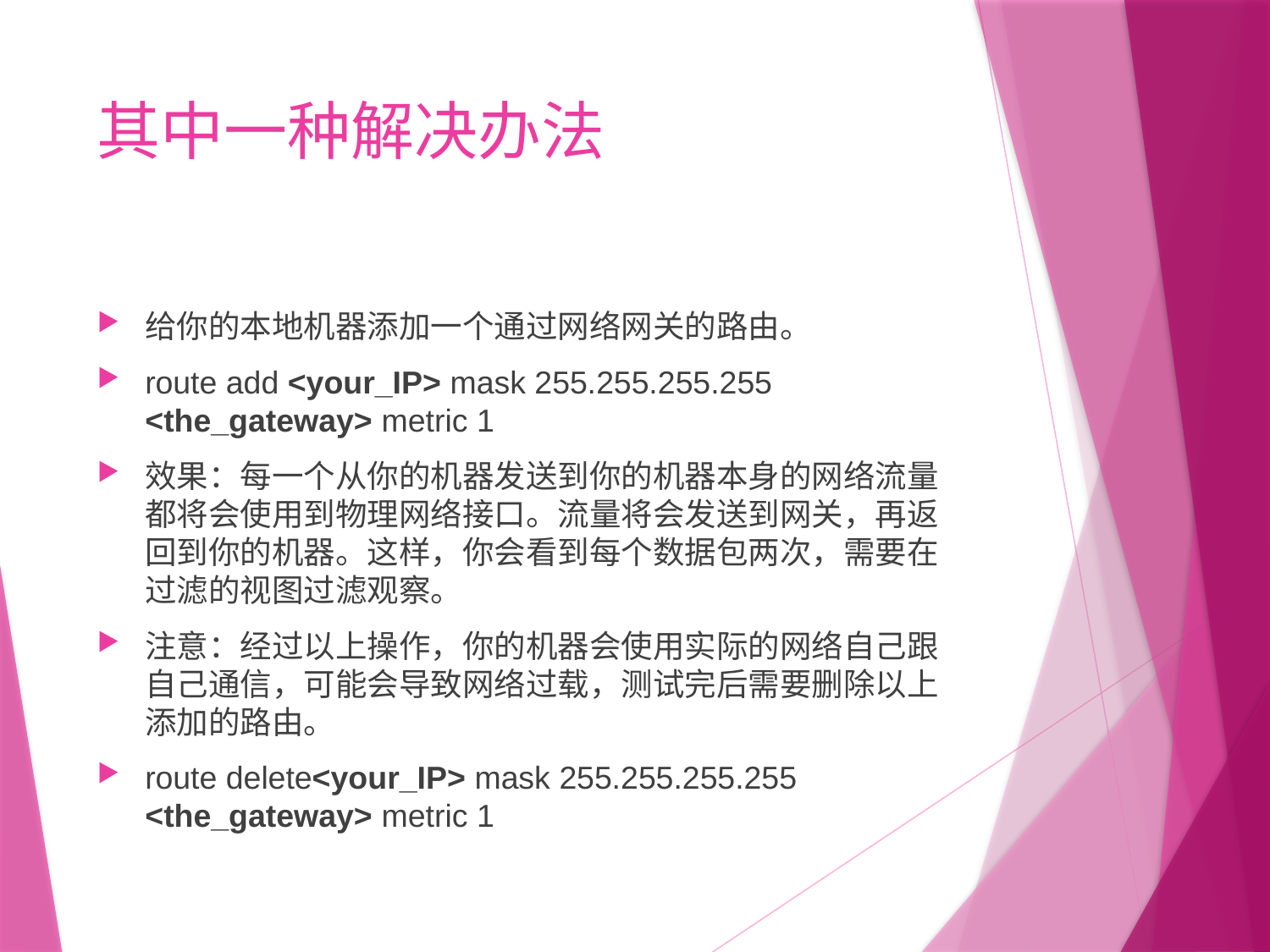

# 其中一种解决办法
给你的本地机器添加一个通过网络网关的路由。
route add <your_IP> mask 255.255.255.255 <the_gateway> metric 1
效果：每一个从你的机器发送到你的机器本身的网络流量都将会使用到物理网络接口。流量将会发送到网关，再返回到你的机器。这样，你会看到每个数据包两次，需要在过滤的视图过滤观察。

注意：经过以上操作，你的机器会使用实际的网络自己跟自己通信，可能会导致网络过载，测试完后需要删除以上添加的路由。
route delete<your_IP> mask 255.255.255.255 <the_gateway> metric 1